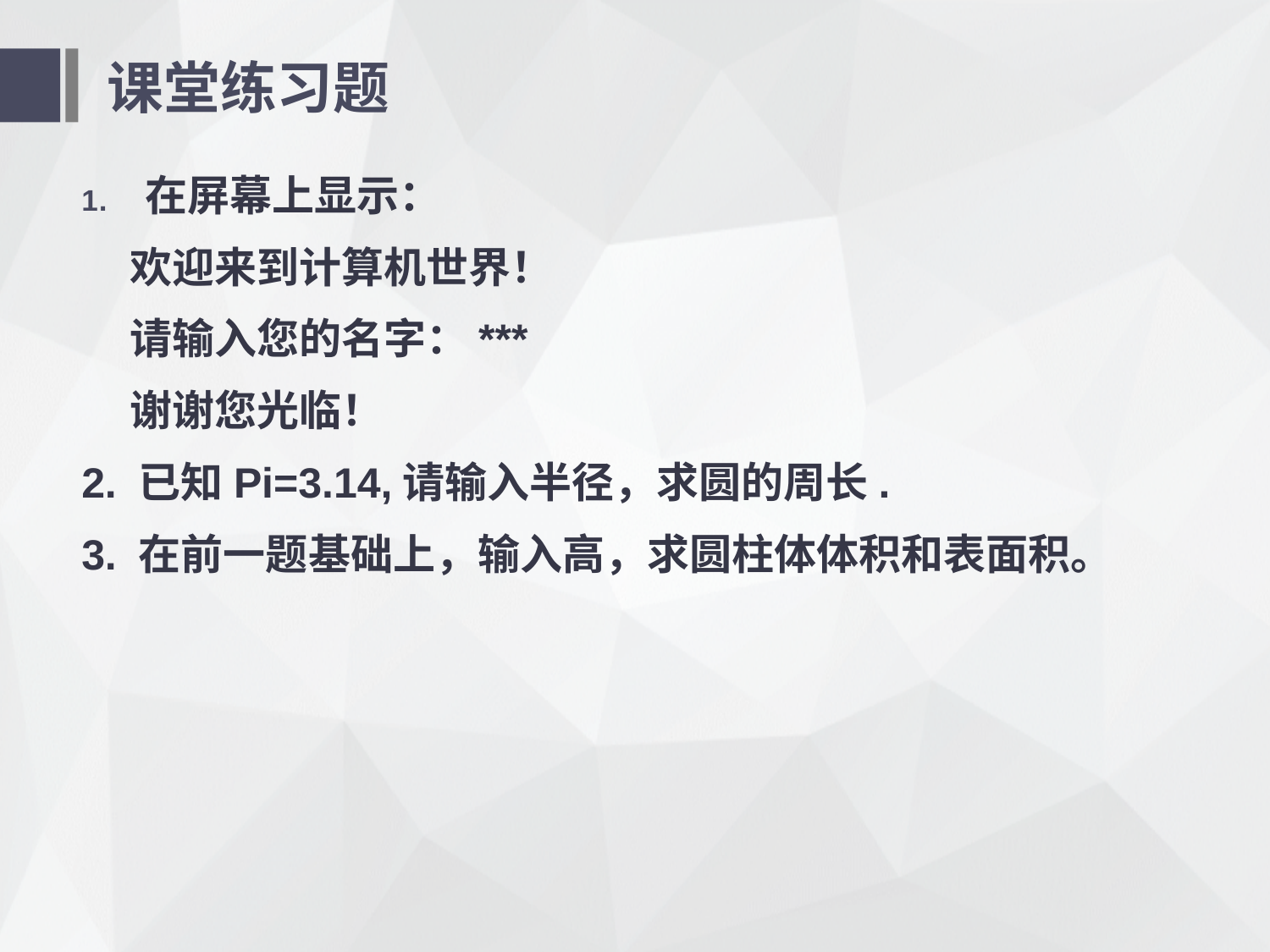

# 课堂练习题
在屏幕上显示：
    欢迎来到计算机世界！
    请输入您的名字：***
    谢谢您光临！
2. 已知Pi=3.14,请输入半径，求圆的周长.
3. 在前一题基础上，输入高，求圆柱体体积和表面积。